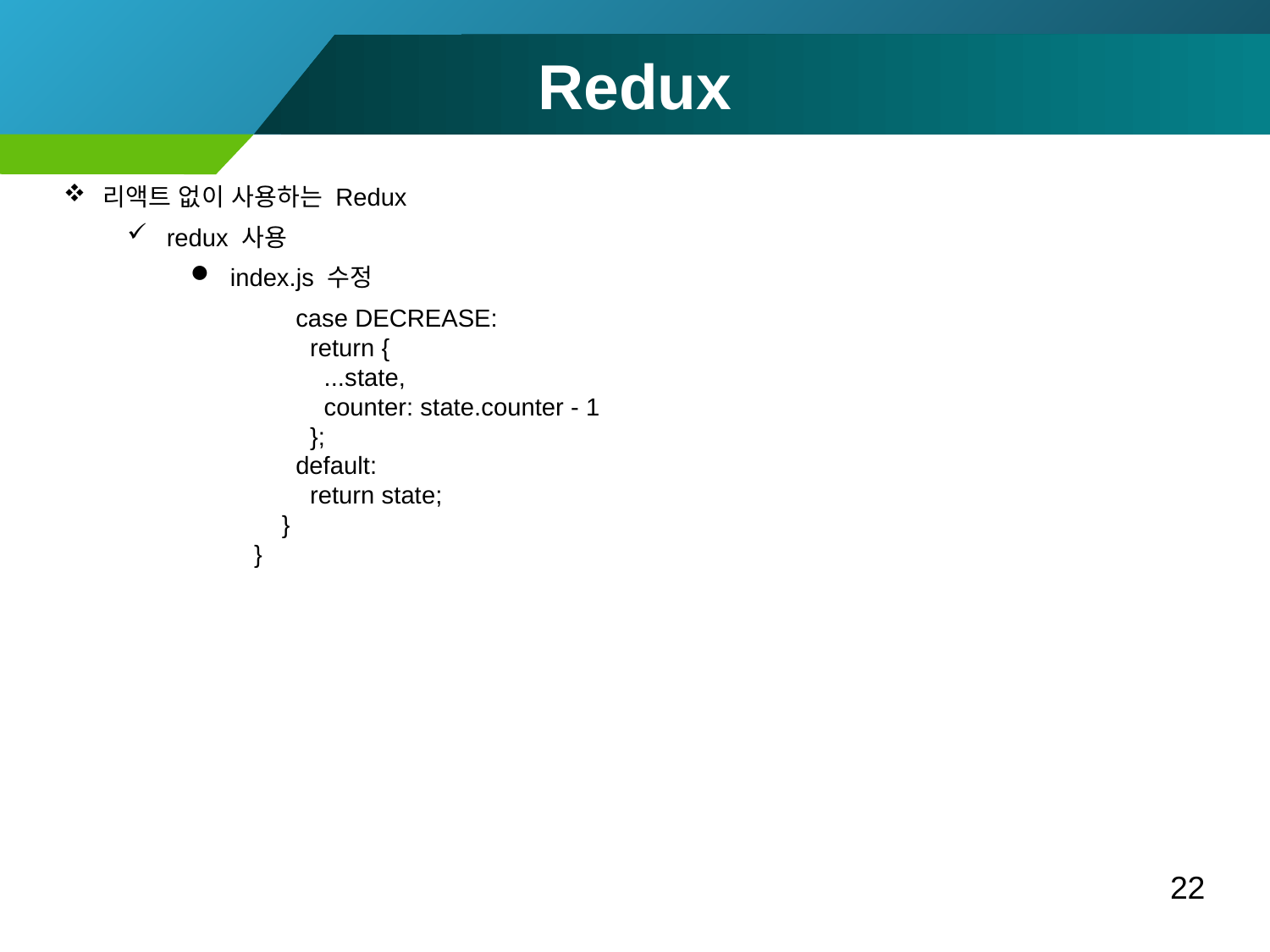

Redux
리액트 없이 사용하는 Redux
redux 사용
index.js 수정
      case DECREASE:
        return {
          ...state,
          counter: state.counter - 1
        };
      default:
        return state;
    }
}
22